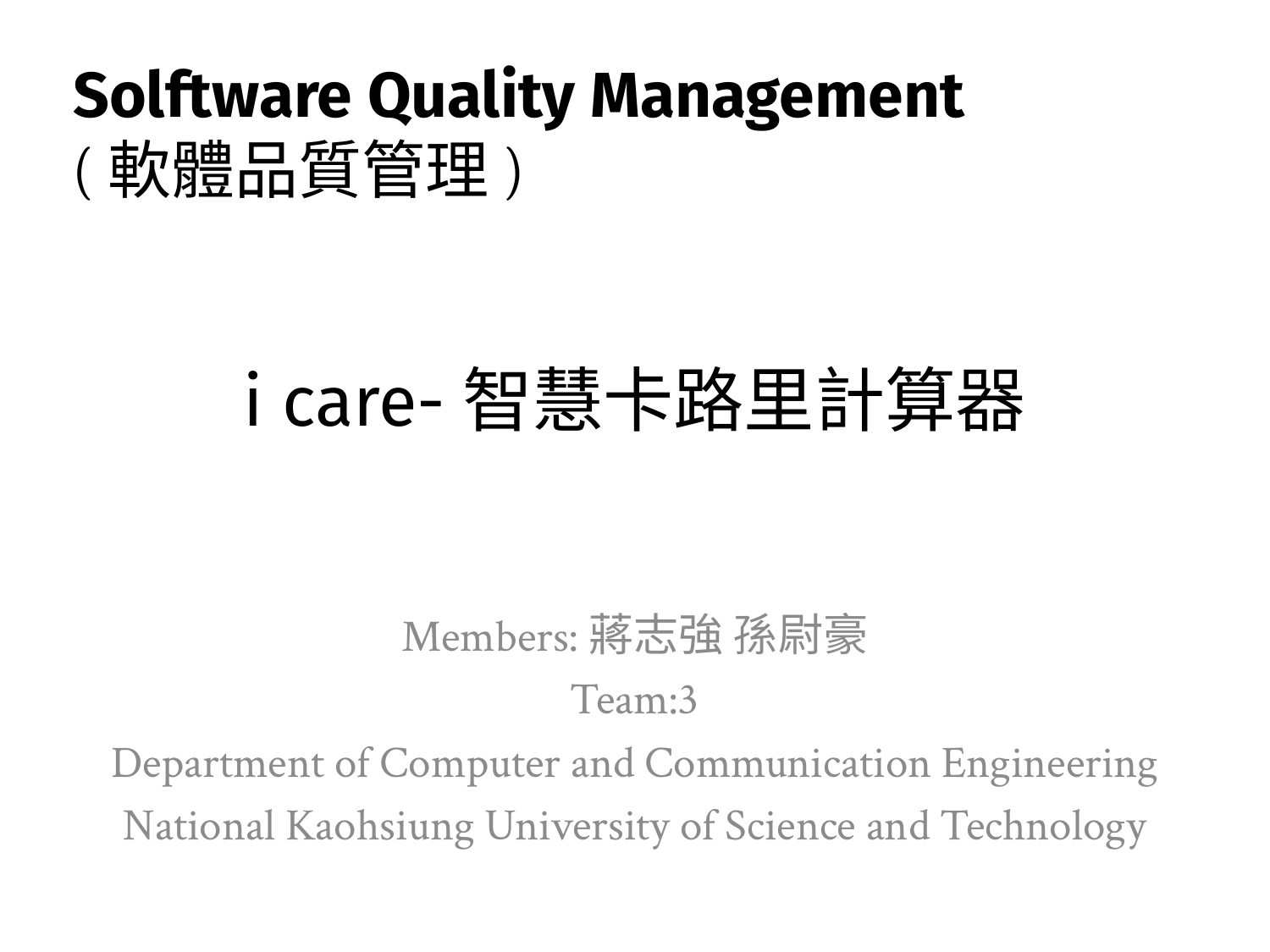

Solftware Quality Management
(軟體品質管理)
# i care-智慧卡路里計算器
Members:蔣志強 孫尉豪
Team:3
Department of Computer and Communication Engineering
National Kaohsiung University of Science and Technology